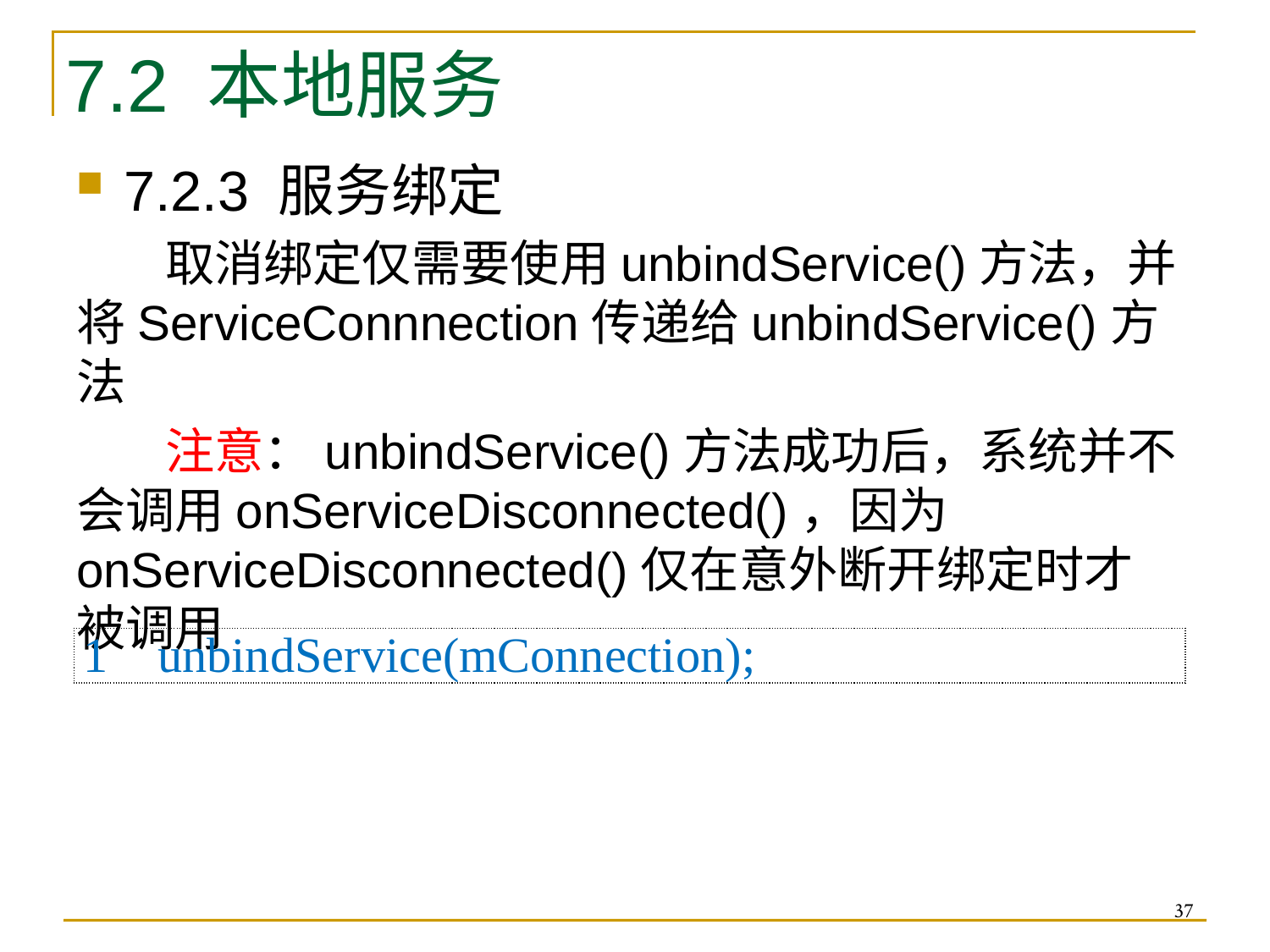

7.2 本地服务
7.2.3 服务绑定
       取消绑定仅需要使用unbindService()方法，并将ServiceConnnection传递给unbindService()方法
       注意：unbindService()方法成功后，系统并不会调用onServiceDisconnected()，因为onServiceDisconnected()仅在意外断开绑定时才被调用
| 1 unbindService(mConnection); |
| --- |
37